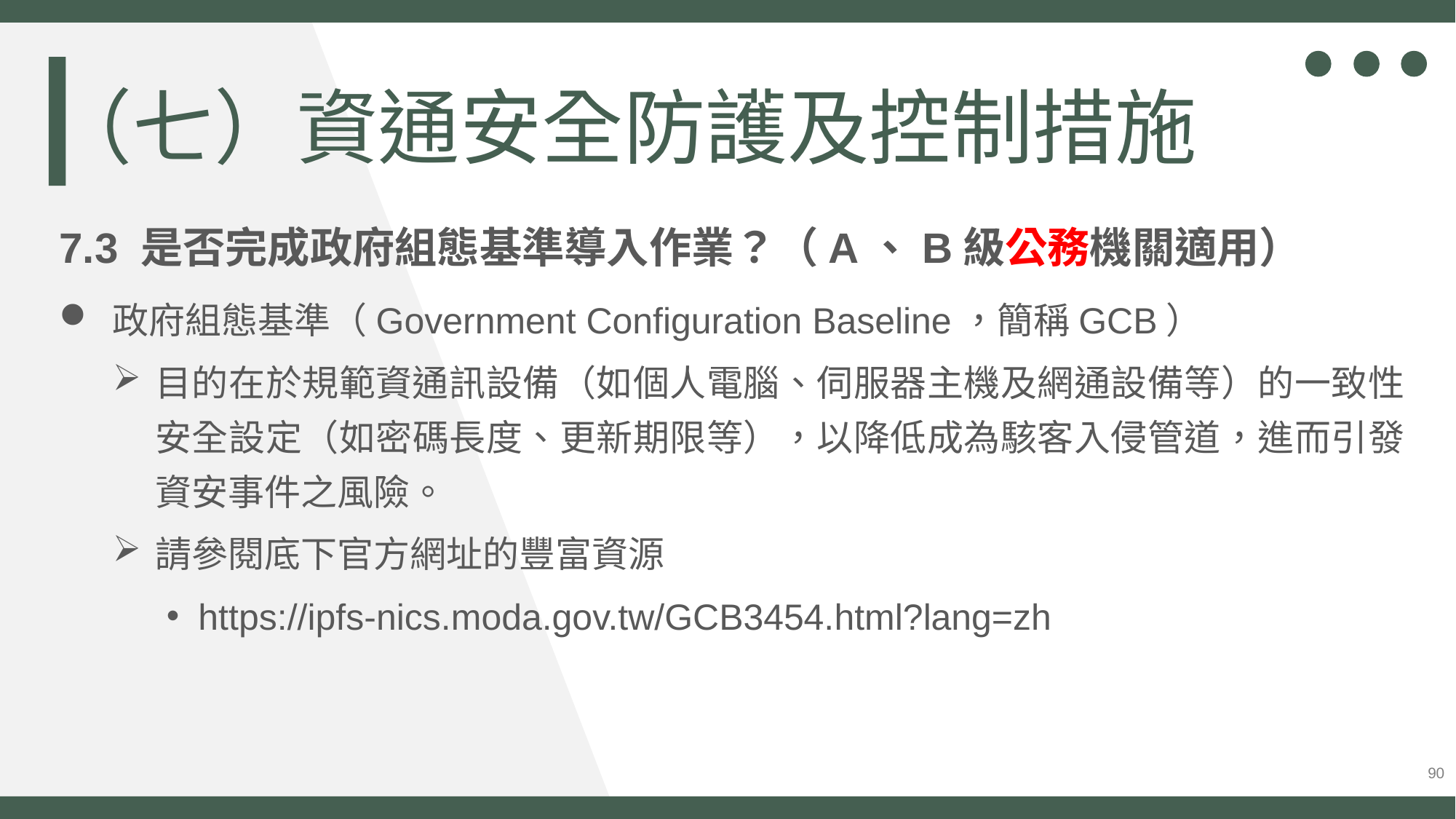

（七）資通安全防護及控制措施
7.3 是否完成政府組態基準導入作業？（A、B級公務機關適用）
政府組態基準（Government Configuration Baseline，簡稱GCB）
目的在於規範資通訊設備（如個人電腦、伺服器主機及網通設備等）的一致性安全設定（如密碼長度、更新期限等），以降低成為駭客入侵管道，進而引發資安事件之風險。
請參閱底下官方網址的豐富資源
https://ipfs-nics.moda.gov.tw/GCB3454.html?lang=zh
90